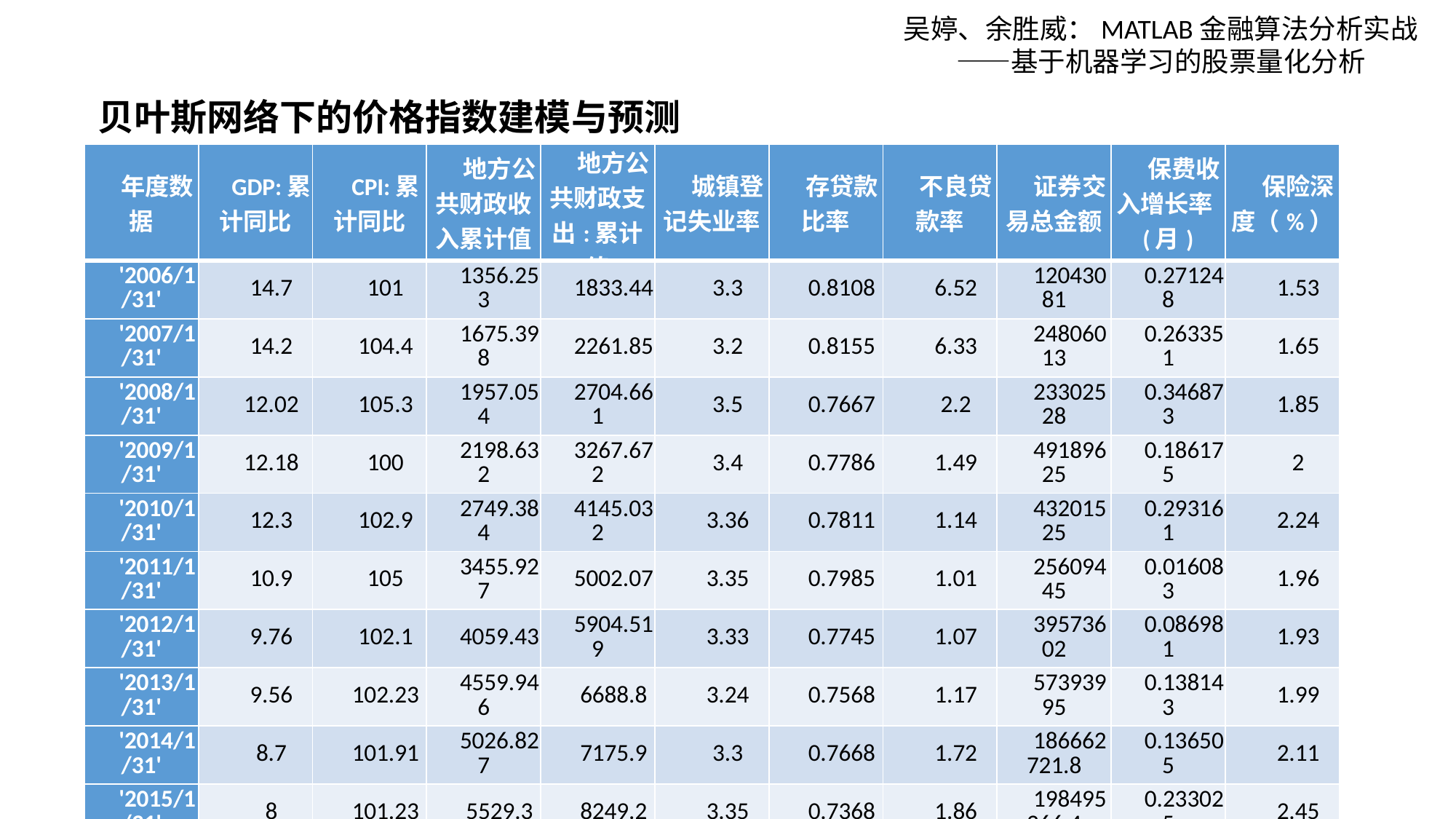

吴婷、余胜威：MATLAB金融算法分析实战——基于机器学习的股票量化分析
贝叶斯网络下的价格指数建模与预测
| 年度数据 | GDP:累计同比 | CPI:累计同比 | 地方公共财政收入累计值 | 地方公共财政支出:累计值 | 城镇登记失业率 | 存贷款比率 | 不良贷款率 | 证券交易总金额 | 保费收入增长率(月) | 保险深度（%） |
| --- | --- | --- | --- | --- | --- | --- | --- | --- | --- | --- |
| '2006/1/31' | 14.7 | 101 | 1356.253 | 1833.44 | 3.3 | 0.8108 | 6.52 | 12043081 | 0.271248 | 1.53 |
| '2007/1/31' | 14.2 | 104.4 | 1675.398 | 2261.85 | 3.2 | 0.8155 | 6.33 | 24806013 | 0.263351 | 1.65 |
| '2008/1/31' | 12.02 | 105.3 | 1957.054 | 2704.661 | 3.5 | 0.7667 | 2.2 | 23302528 | 0.346873 | 1.85 |
| '2009/1/31' | 12.18 | 100 | 2198.632 | 3267.672 | 3.4 | 0.7786 | 1.49 | 49189625 | 0.186175 | 2 |
| '2010/1/31' | 12.3 | 102.9 | 2749.384 | 4145.032 | 3.36 | 0.7811 | 1.14 | 43201525 | 0.293161 | 2.24 |
| '2011/1/31' | 10.9 | 105 | 3455.927 | 5002.07 | 3.35 | 0.7985 | 1.01 | 25609445 | 0.016083 | 1.96 |
| '2012/1/31' | 9.76 | 102.1 | 4059.43 | 5904.519 | 3.33 | 0.7745 | 1.07 | 39573602 | 0.086981 | 1.93 |
| '2013/1/31' | 9.56 | 102.23 | 4559.946 | 6688.8 | 3.24 | 0.7568 | 1.17 | 57393995 | 0.138143 | 1.99 |
| '2014/1/31' | 8.7 | 101.91 | 5026.827 | 7175.9 | 3.3 | 0.7668 | 1.72 | 186662721.8 | 0.136505 | 2.11 |
| '2015/1/31' | 8 | 101.23 | 5529.3 | 8249.2 | 3.35 | 0.7368 | 1.86 | 198495266.4 | 0.233025 | 2.45 |